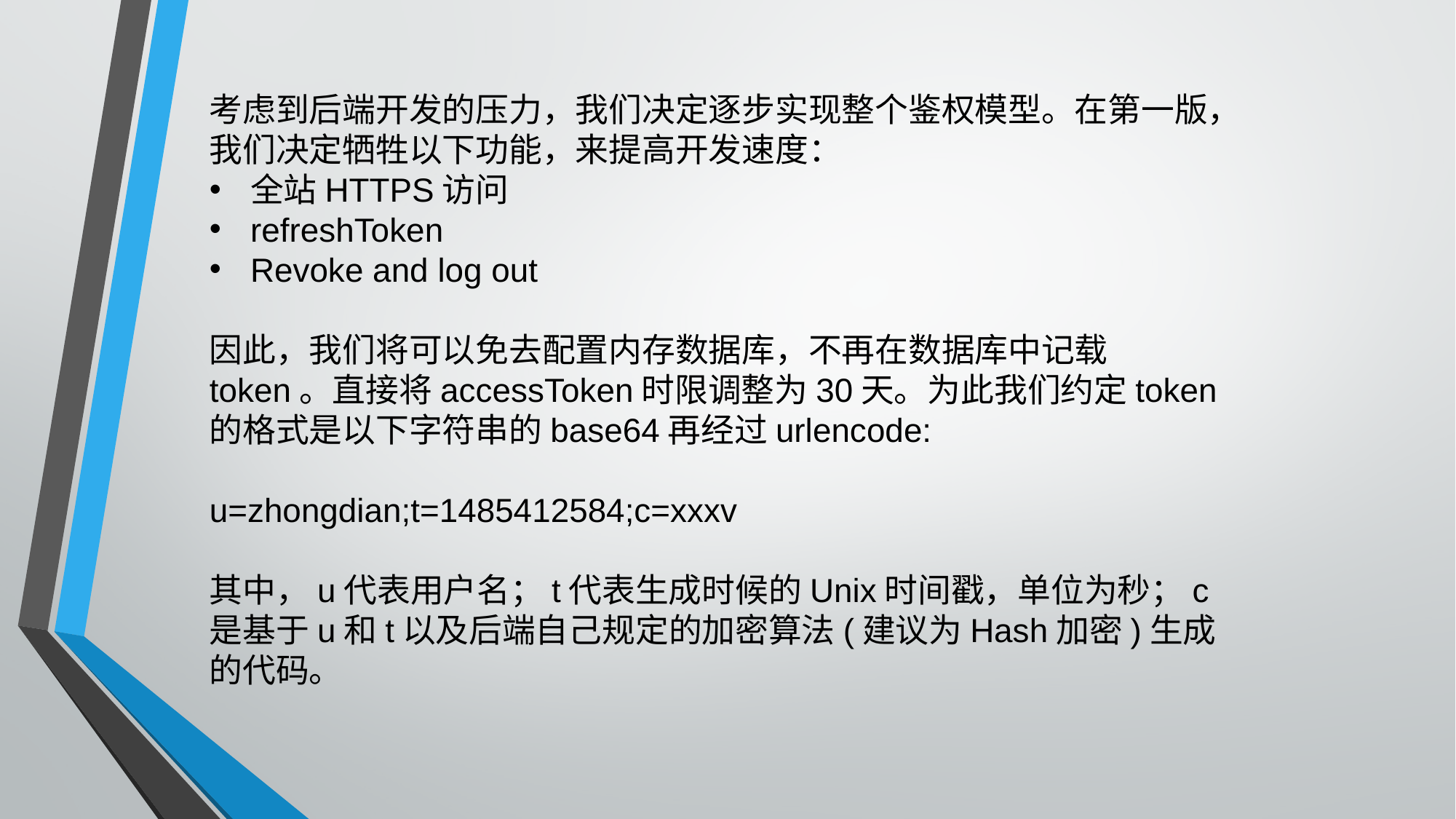

考虑到后端开发的压力，我们决定逐步实现整个鉴权模型。在第一版，我们决定牺牲以下功能，来提高开发速度：
全站HTTPS访问
refreshToken
Revoke and log out

因此，我们将可以免去配置内存数据库，不再在数据库中记载token。直接将accessToken时限调整为30天。为此我们约定token的格式是以下字符串的base64再经过urlencode:

u=zhongdian;t=1485412584;c=xxxv

其中，u代表用户名；t代表生成时候的Unix时间戳，单位为秒；c是基于u和t以及后端自己规定的加密算法(建议为Hash加密)生成的代码。